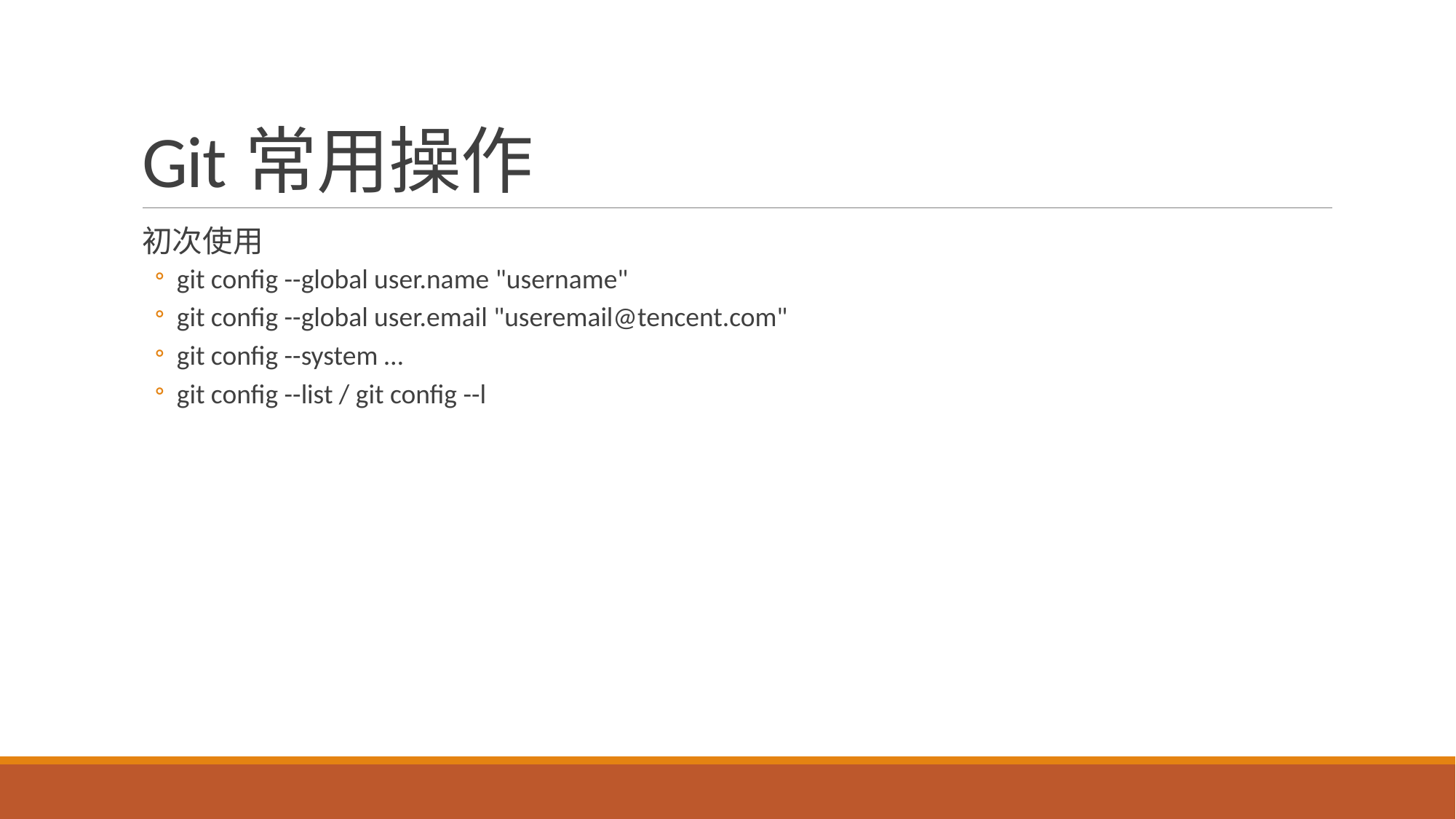

# Git常用操作
初次使用
git config --global user.name "username"
git config --global user.email "useremail@tencent.com"
git config --system …
git config --list / git config --l